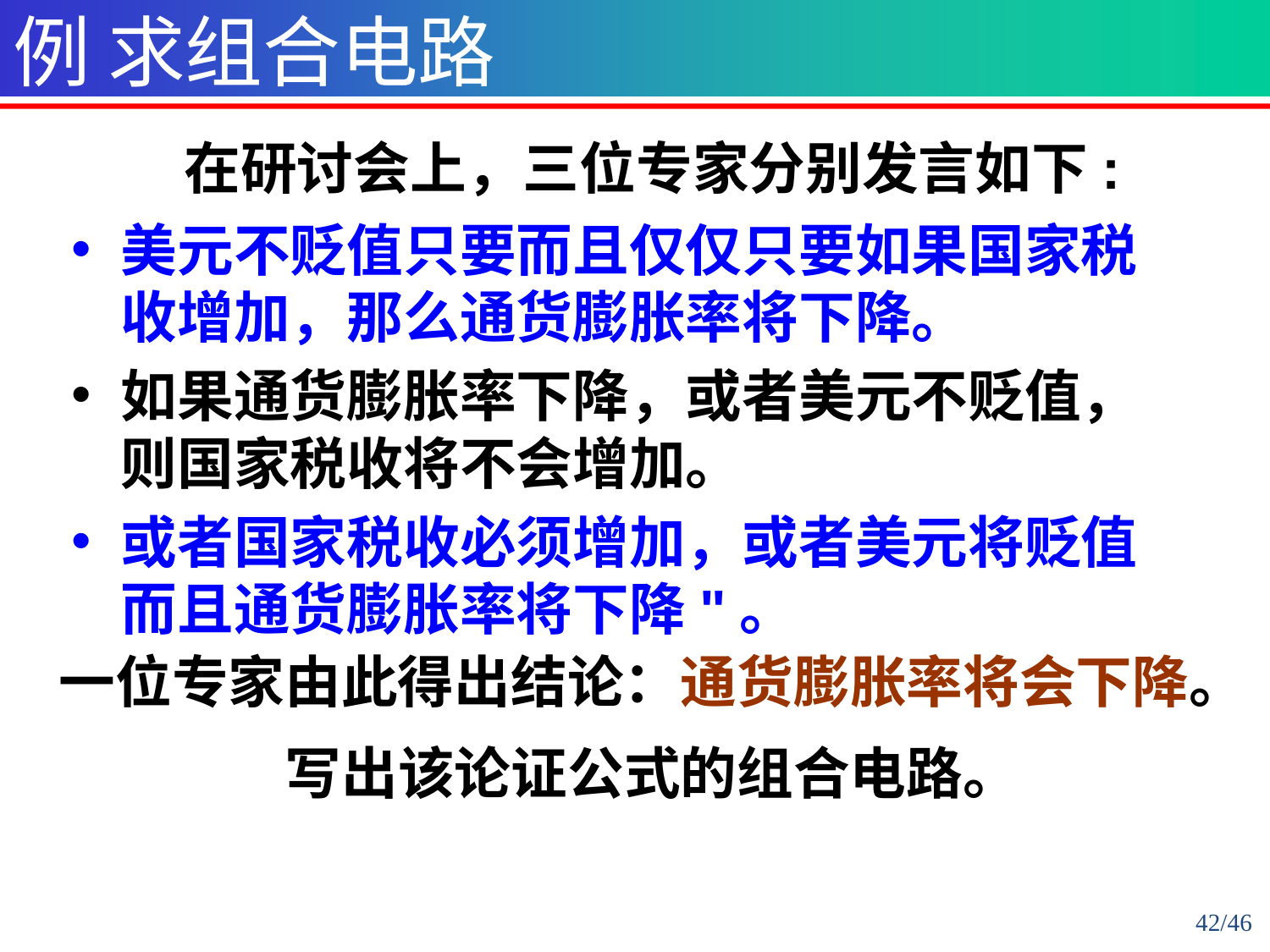

例 求组合电路
在研讨会上，三位专家分别发言如下:

一位专家由此得出结论：通货膨胀率将会下降。
写出该论证公式的组合电路。
美元不贬值只要而且仅仅只要如果国家税收增加，那么通货膨胀率将下降。
如果通货膨胀率下降，或者美元不贬值，则国家税收将不会增加。
或者国家税收必须增加，或者美元将贬值而且通货膨胀率将下降"。
42/46